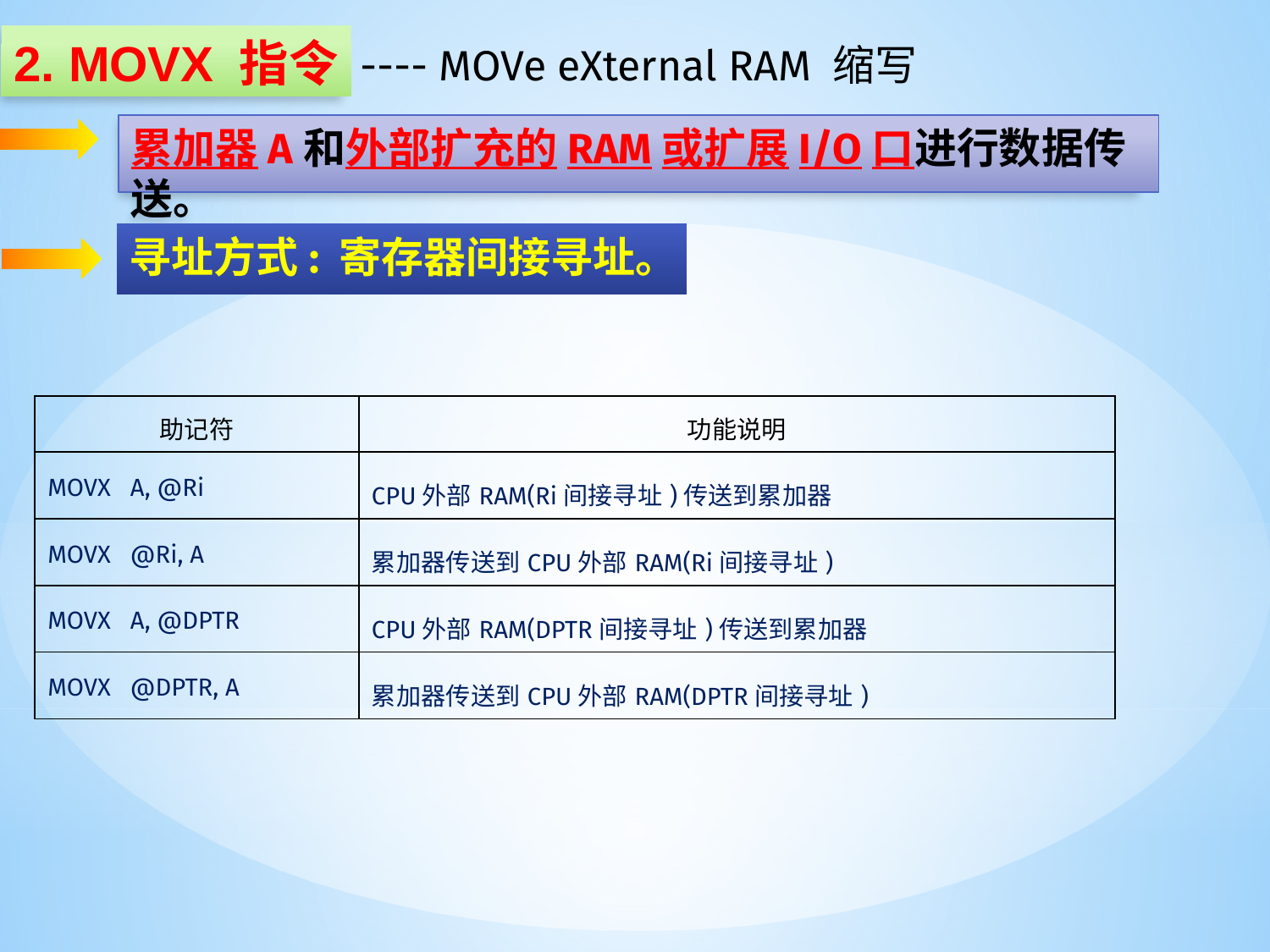

2. MOVX 指令
---- MOVe eXternal RAM 缩写
累加器A和外部扩充的RAM或扩展I/O口进行数据传送。

寻址方式: 寄存器间接寻址。

| 助记符 | 功能说明 |
| --- | --- |
| MOVX A, @Ri | CPU外部RAM(Ri间接寻址)传送到累加器 |
| MOVX @Ri, A | 累加器传送到CPU外部RAM(Ri间接寻址) |
| MOVX A, @DPTR | CPU外部RAM(DPTR间接寻址)传送到累加器 |
| MOVX @DPTR, A | 累加器传送到CPU外部RAM(DPTR间接寻址) |